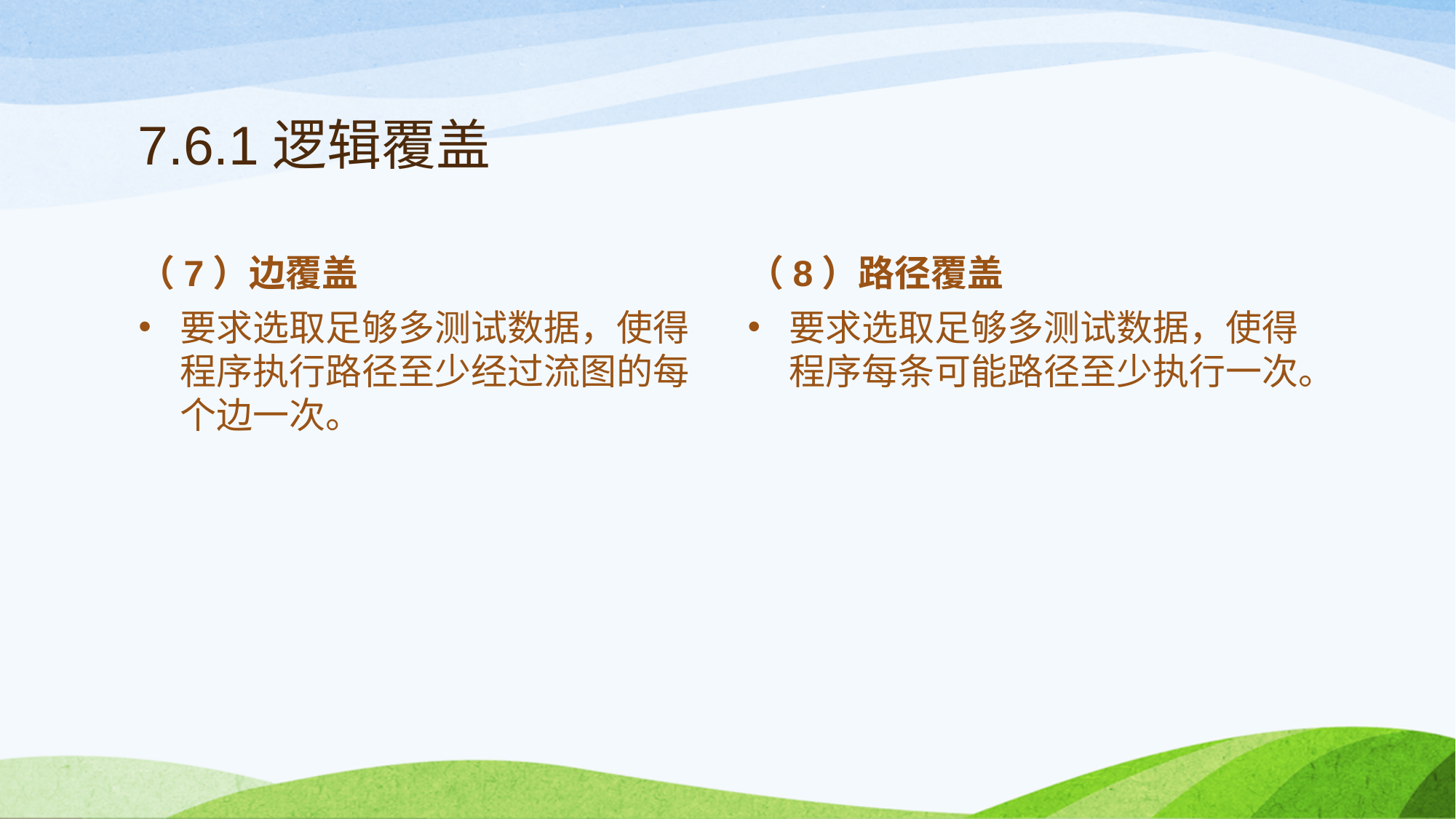

# 7.6.1逻辑覆盖
（7）边覆盖
（8）路径覆盖
要求选取足够多测试数据，使得程序执行路径至少经过流图的每个边一次。
要求选取足够多测试数据，使得程序每条可能路径至少执行一次。